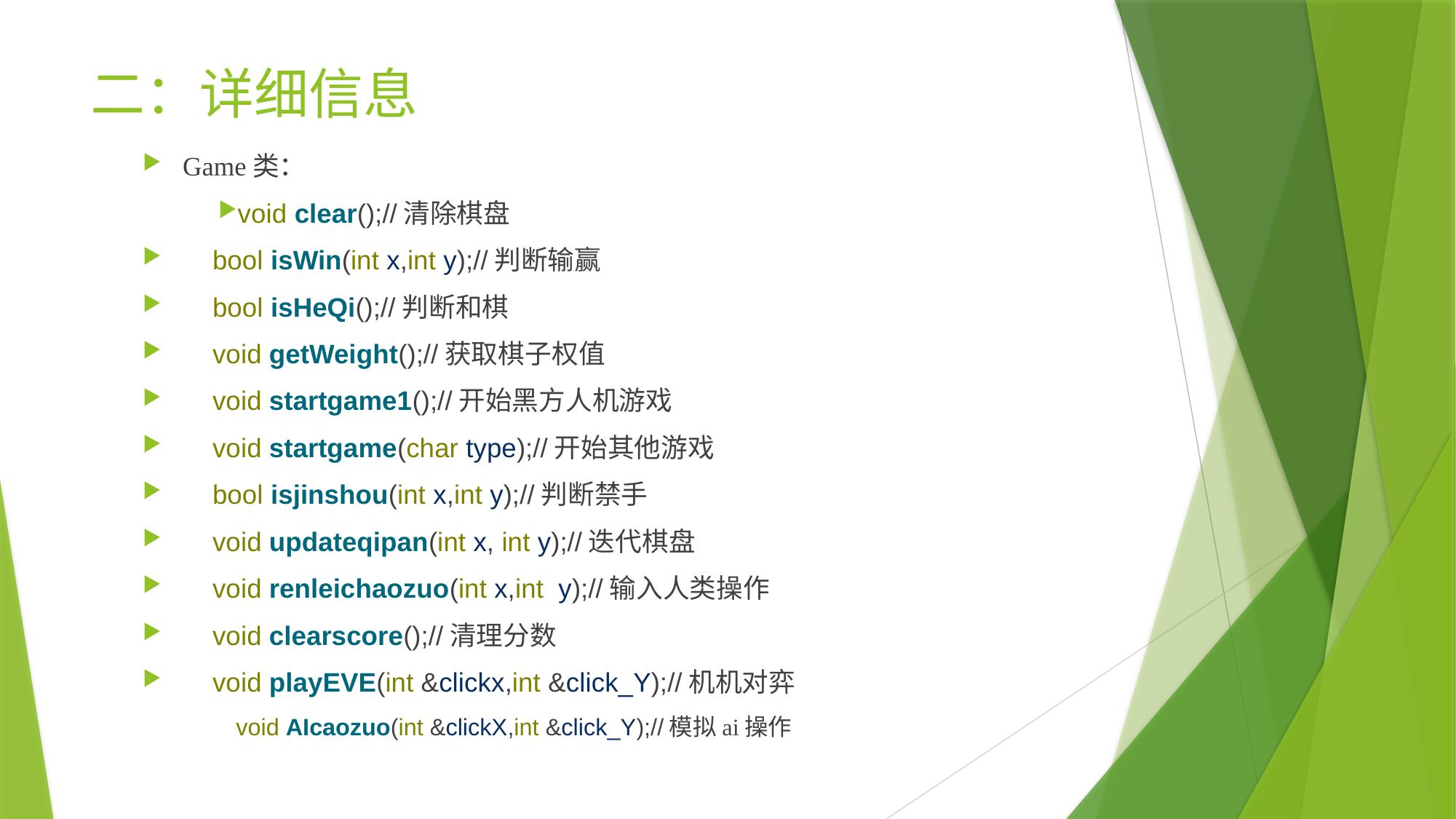

# 二：详细信息
Game类：
void clear();//清除棋盘
    bool isWin(int x,int y);//判断输赢
    bool isHeQi();//判断和棋
    void getWeight();//获取棋子权值
    void startgame1();//开始黑方人机游戏
    void startgame(char type);//开始其他游戏
    bool isjinshou(int x,int y);//判断禁手
    void updateqipan(int x, int y);//迭代棋盘
    void renleichaozuo(int x,int  y);//输入人类操作
    void clearscore();//清理分数
    void playEVE(int &clickx,int &click_Y);//机机对弈
 void AIcaozuo(int &clickX,int &click_Y);//模拟ai操作